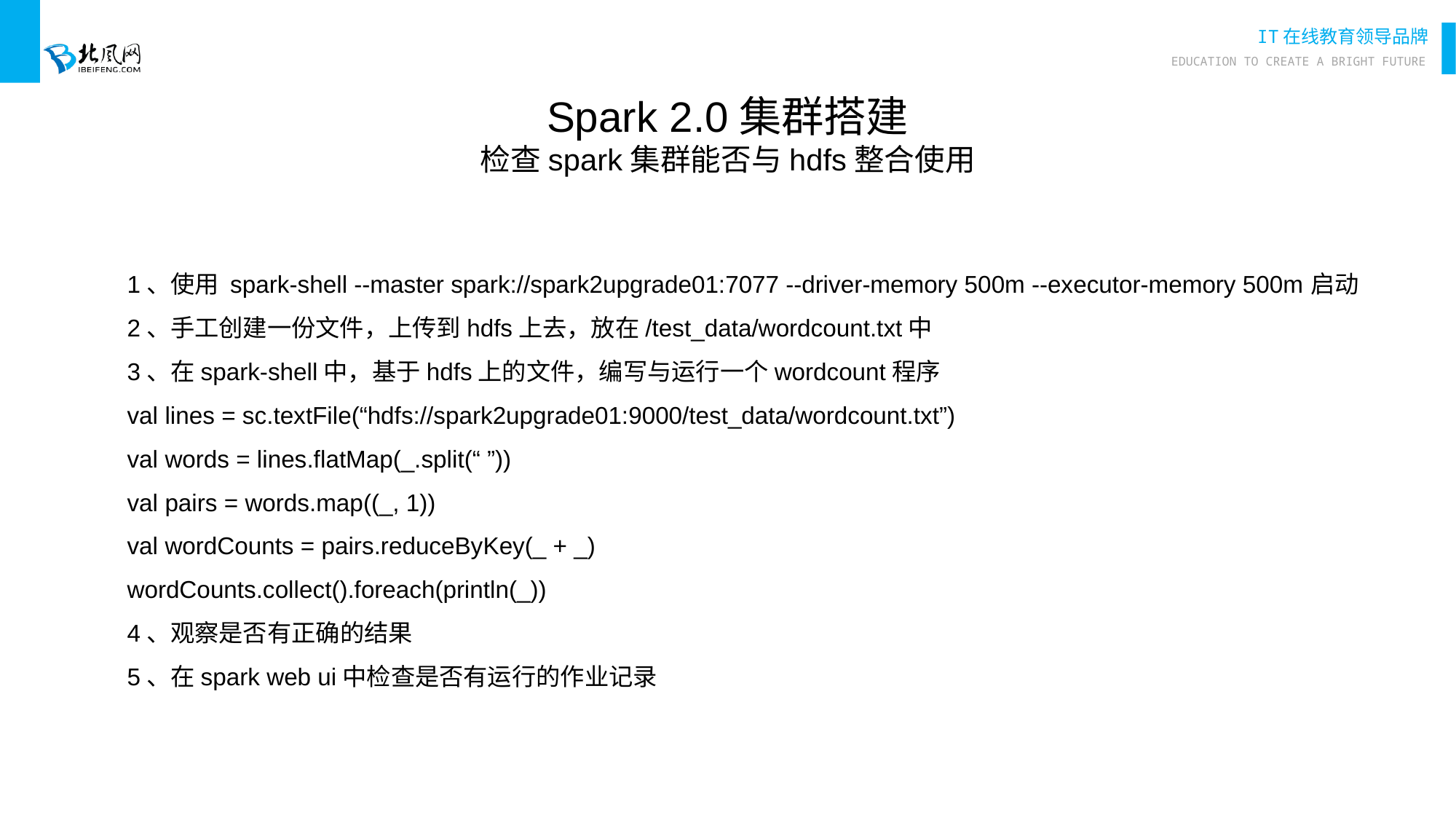

Spark 2.0集群搭建
检查spark集群能否与hdfs整合使用
1、使用 spark-shell --master spark://spark2upgrade01:7077 --driver-memory 500m --executor-memory 500m启动
2、手工创建一份文件，上传到hdfs上去，放在/test_data/wordcount.txt中
3、在spark-shell中，基于hdfs上的文件，编写与运行一个wordcount程序
val lines = sc.textFile(“hdfs://spark2upgrade01:9000/test_data/wordcount.txt”)
val words = lines.flatMap(_.split(“ ”))
val pairs = words.map((_, 1))
val wordCounts = pairs.reduceByKey(_ + _)
wordCounts.collect().foreach(println(_))
4、观察是否有正确的结果
5、在spark web ui中检查是否有运行的作业记录